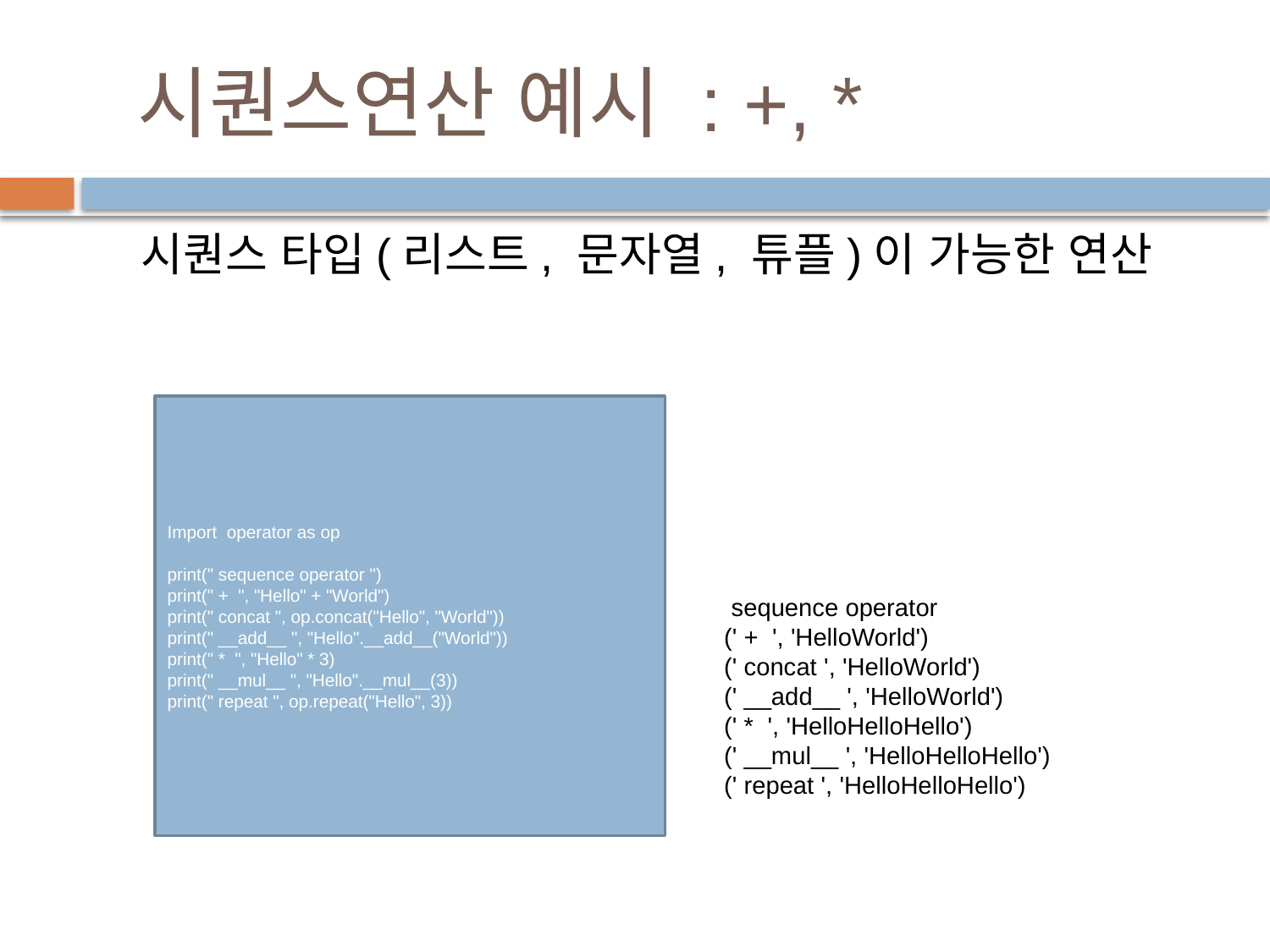

# 시퀀스연산 예시 : +, *
시퀀스 타입(리스트, 문자열, 튜플)이 가능한 연산
Import  operator as op

print(" sequence operator ")
print(" +  ", "Hello" + "World")
print(" concat ", op.concat("Hello", "World"))
print(" __add__ ", "Hello".__add__("World"))
print(" *  ", "Hello" * 3)
print(" __mul__ ", "Hello".__mul__(3))
print(" repeat ", op.repeat("Hello", 3))
 sequence operator
(' +  ', 'HelloWorld')
(' concat ', 'HelloWorld')
(' __add__ ', 'HelloWorld')
(' *  ', 'HelloHelloHello')
(' __mul__ ', 'HelloHelloHello')
(' repeat ', 'HelloHelloHello')